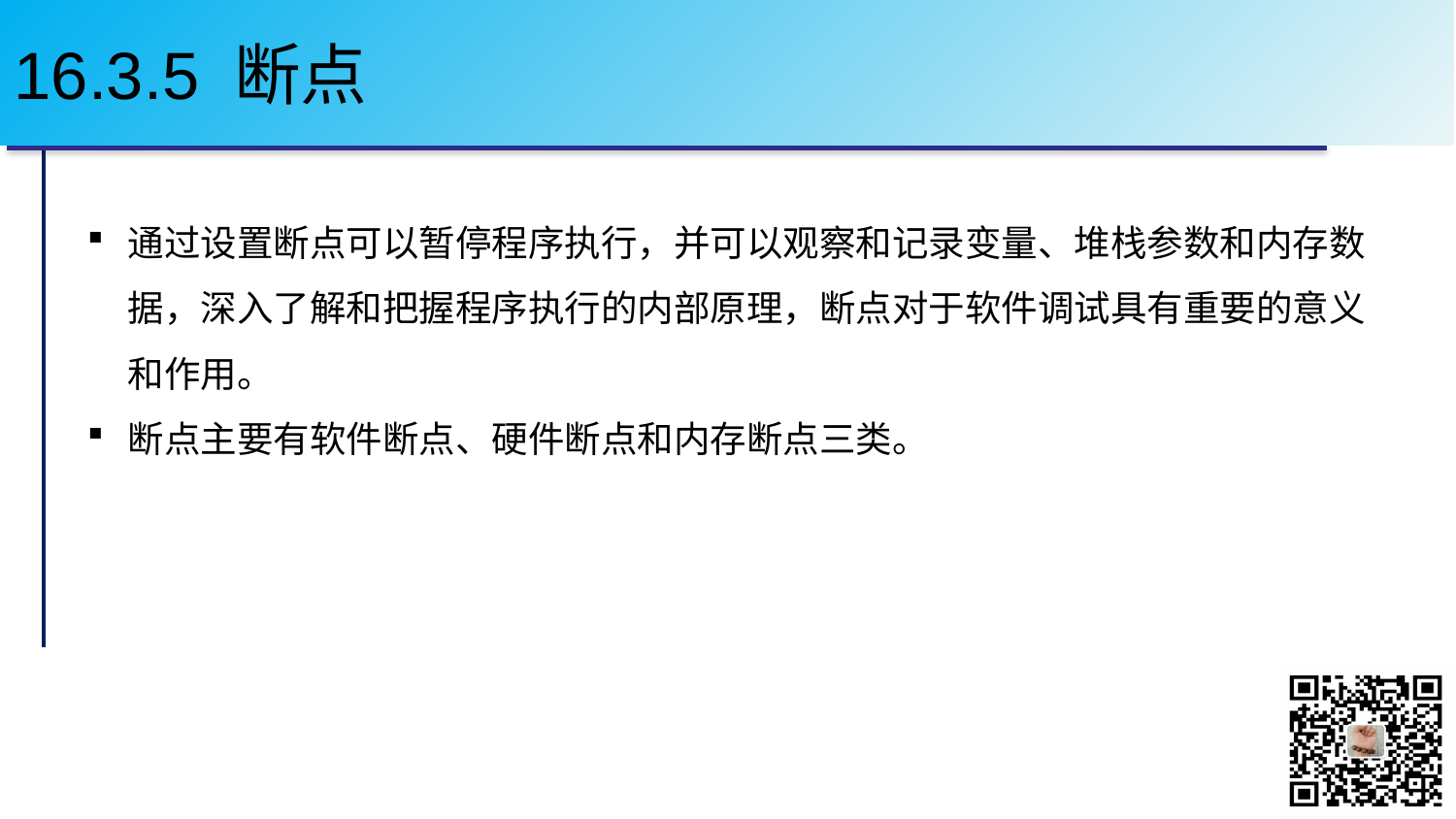

# 16.3.5 断点
通过设置断点可以暂停程序执行，并可以观察和记录变量、堆栈参数和内存数据，深入了解和把握程序执行的内部原理，断点对于软件调试具有重要的意义和作用。
断点主要有软件断点、硬件断点和内存断点三类。